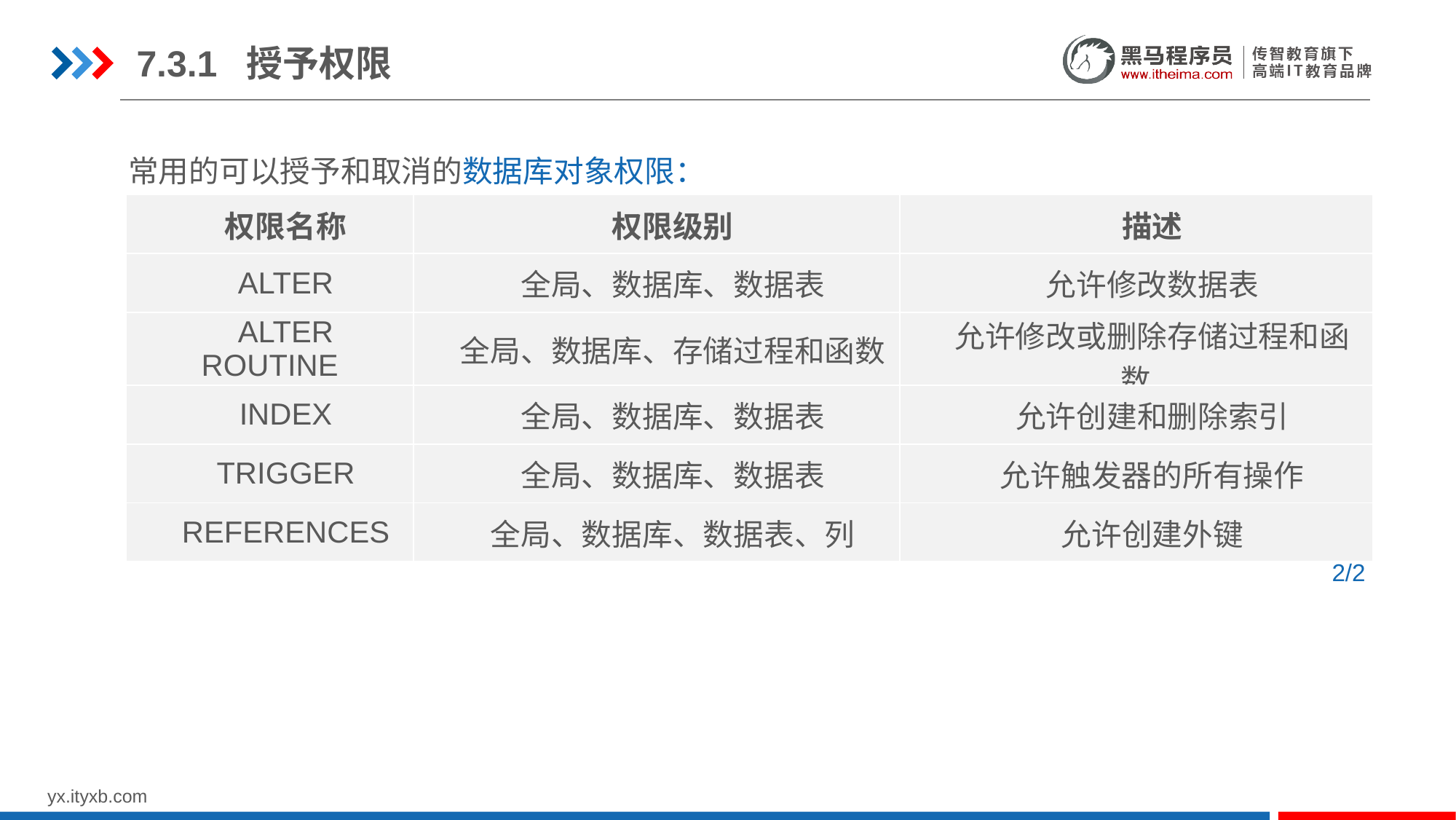

7.3.1  授予权限
常用的可以授予和取消的数据库对象权限：
| 权限名称 | 权限级别 | 描述 |
| --- | --- | --- |
| ALTER | 全局、数据库、数据表 | 允许修改数据表 |
| ALTER ROUTINE | 全局、数据库、存储过程和函数 | 允许修改或删除存储过程和函数 |
| INDEX | 全局、数据库、数据表 | 允许创建和删除索引 |
| TRIGGER | 全局、数据库、数据表 | 允许触发器的所有操作 |
| REFERENCES | 全局、数据库、数据表、列 | 允许创建外键 |
2/2